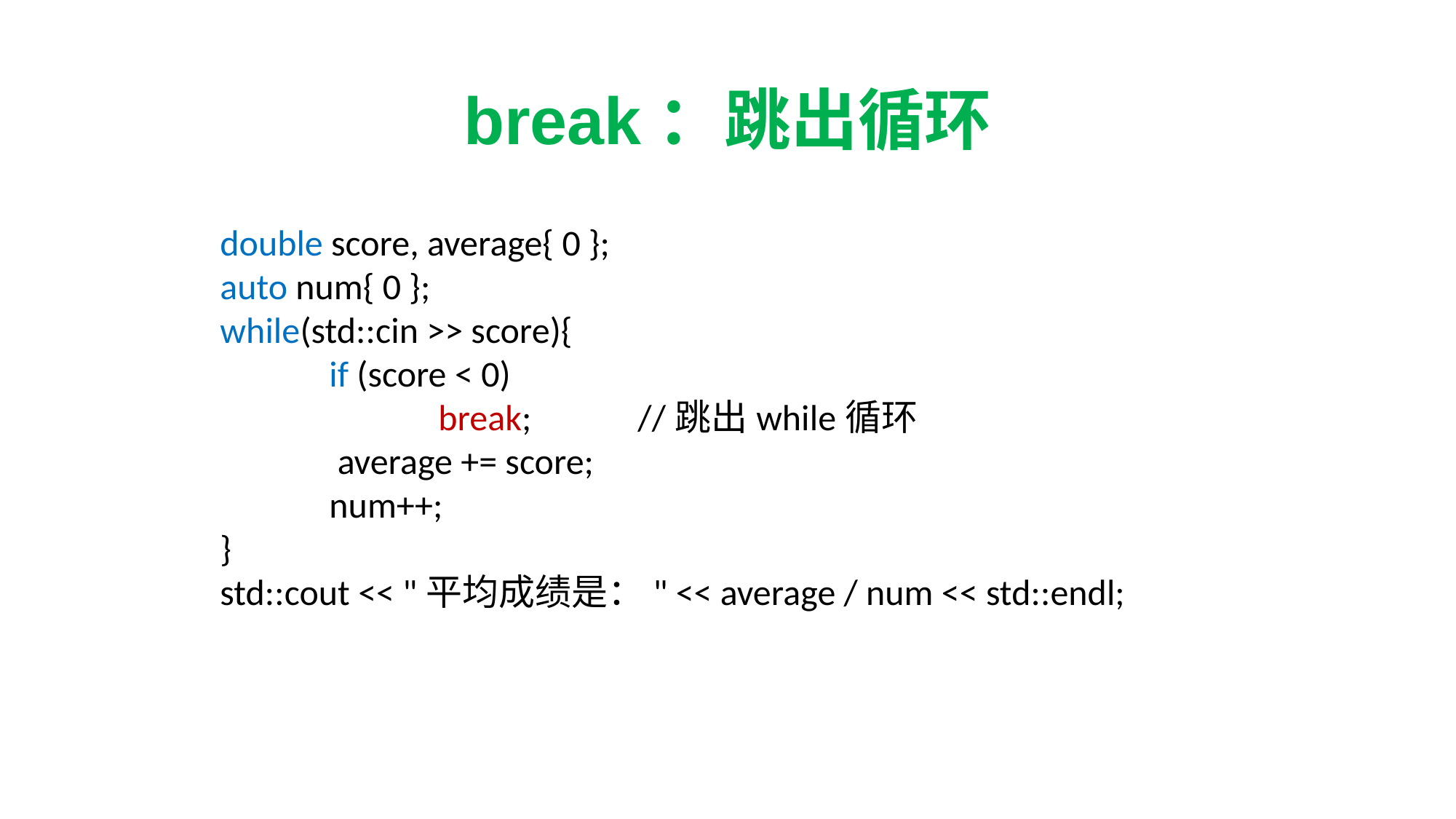

# break：跳出循环
	double score, average{ 0 };
	auto num{ 0 };
	while(std::cin >> score){
		if (score < 0)
			break;             //跳出while循环
		 average += score;
		num++;
	}
	std::cout << "平均成绩是：" << average / num << std::endl;